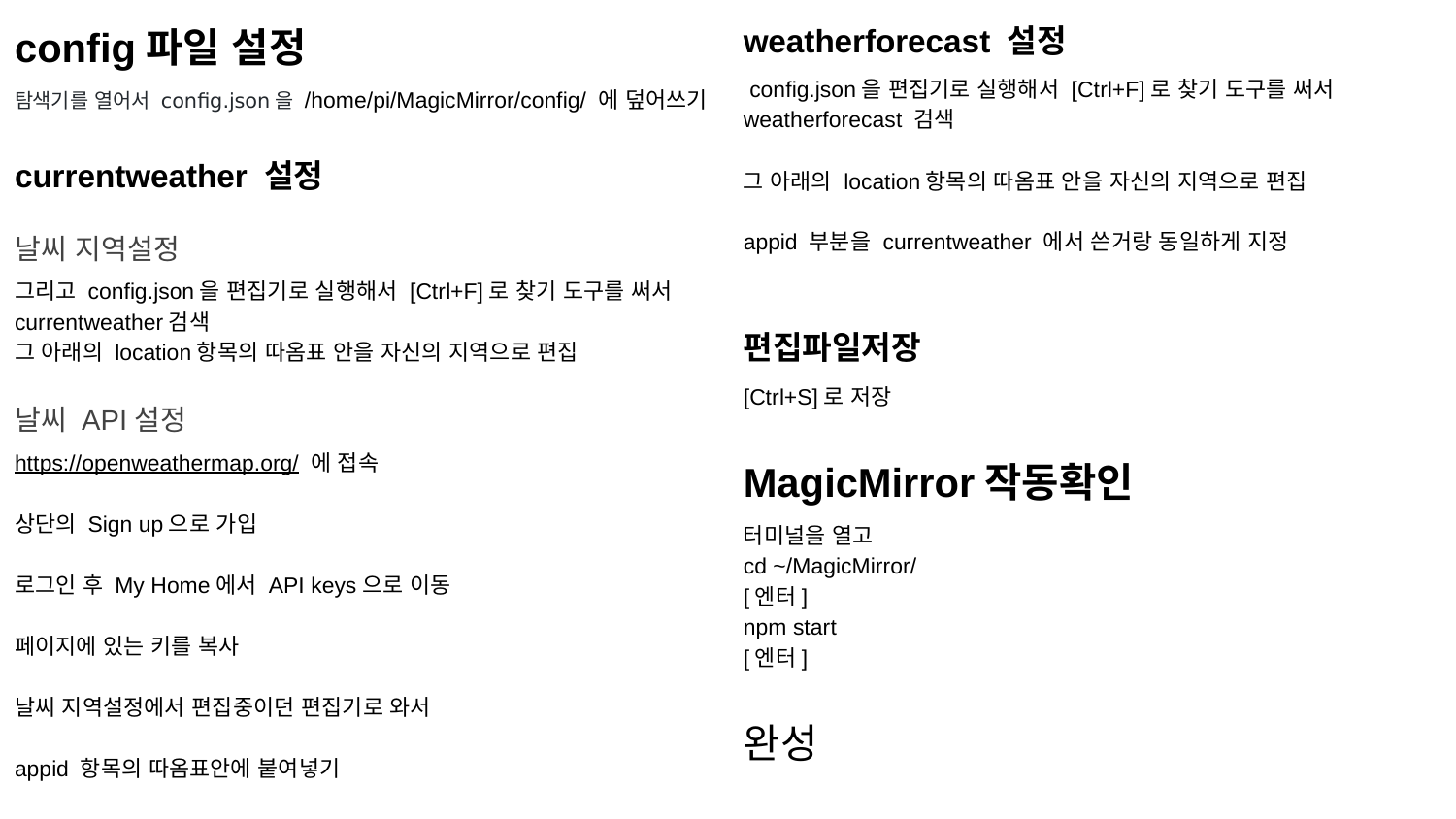

config파일 설정
탐색기를 열어서 config.json을 /home/pi/MagicMirror/config/ 에 덮어쓰기
currentweather 설정
날씨 지역설정
그리고 config.json을 편집기로 실행해서 [Ctrl+F]로 찾기 도구를 써서 currentweather검색
그 아래의 location항목의 따옴표 안을 자신의 지역으로 편집
날씨 API설정
https://openweathermap.org/ 에 접속

상단의 Sign up으로 가입

로그인 후 My Home에서 API keys으로 이동

페이지에 있는 키를 복사

날씨 지역설정에서 편집중이던 편집기로 와서

appid 항목의 따옴표안에 붙여넣기

weatherforecast 설정
 config.json을 편집기로 실행해서 [Ctrl+F]로 찾기 도구를 써서 weatherforecast 검색

그 아래의 location항목의 따옴표 안을 자신의 지역으로 편집

appid 부분을 currentweather 에서 쓴거랑 동일하게 지정

편집파일저장
[Ctrl+S]로 저장
MagicMirror작동확인
터미널을 열고
cd ~/MagicMirror/
[엔터]
npm start
[엔터]
완성